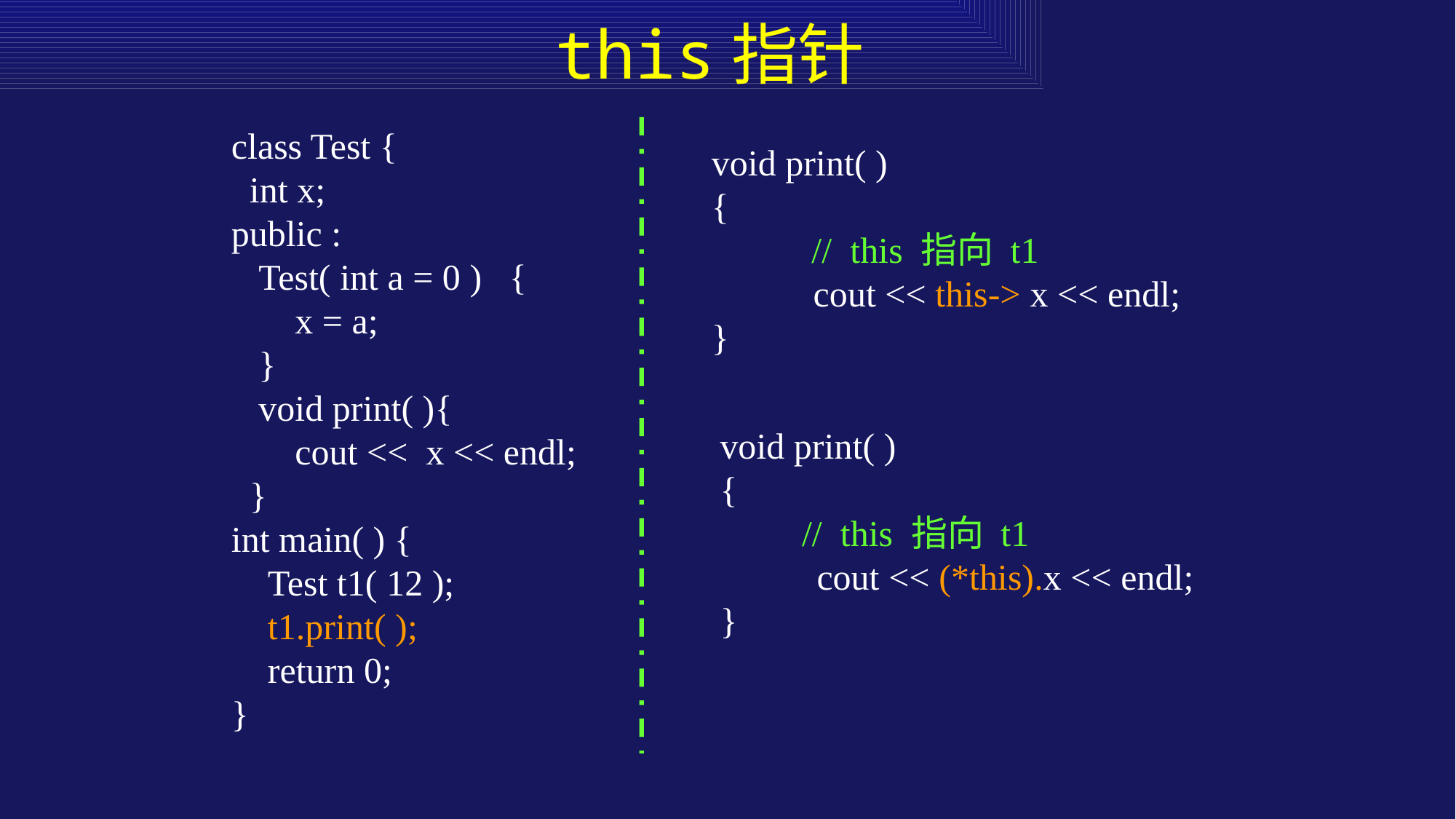

# this指针

class Test {
  int x;
public :
   Test( int a = 0 )   {
       x = a;
   }
   void print( ){
       cout <<  x << endl;
  }
int main( ) {
    Test t1( 12 );
    t1.print( );
    return 0;
}

void print( )
{
           //  this 指向 t1
       cout << this-> x << endl;
}
void print( )
{
         //  this 指向 t1
       cout << (*this).x << endl;
}